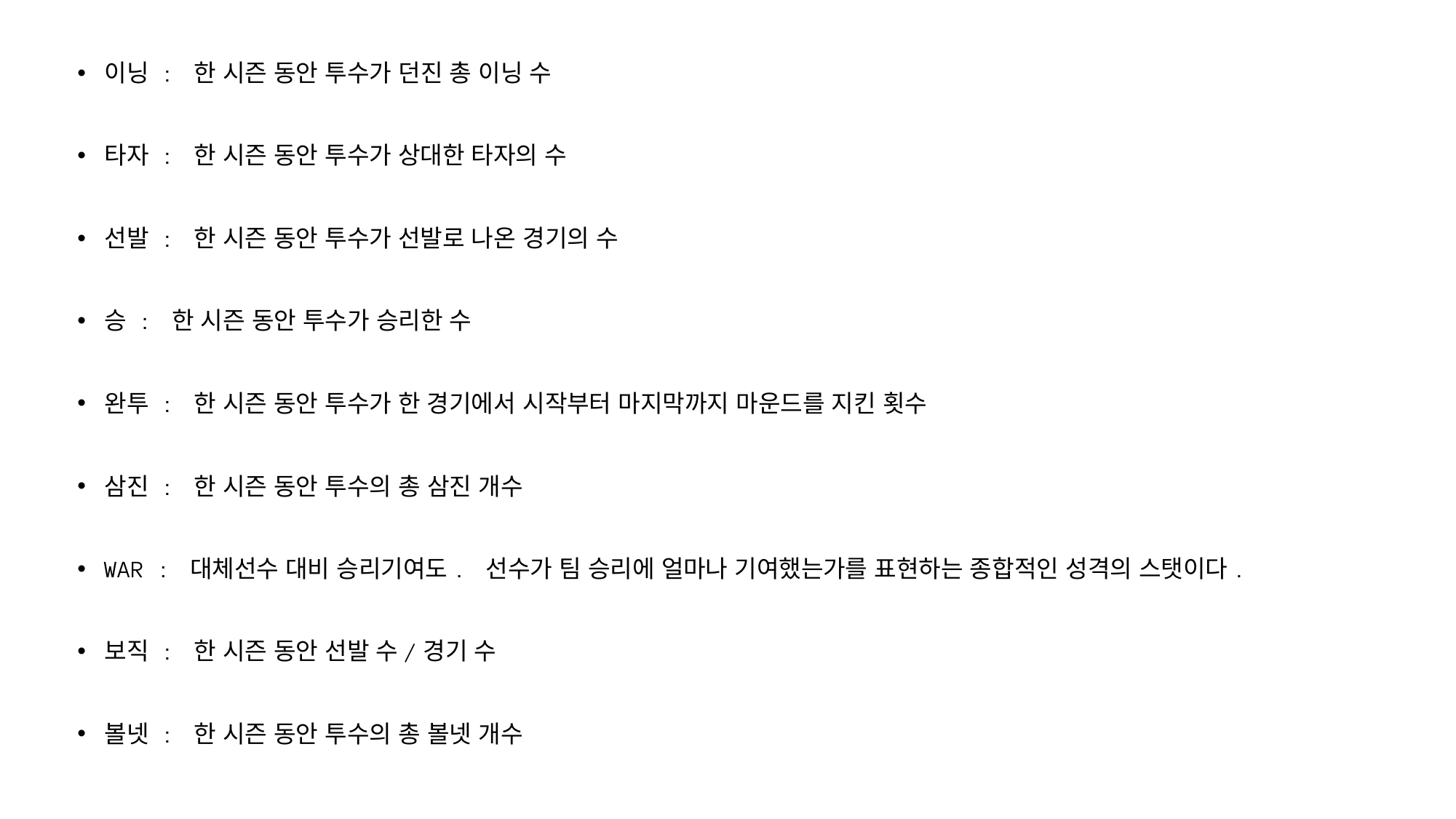

이닝 : 한 시즌 동안 투수가 던진 총 이닝 수

타자 : 한 시즌 동안 투수가 상대한 타자의 수

선발 : 한 시즌 동안 투수가 선발로 나온 경기의 수

승 : 한 시즌 동안 투수가 승리한 수

완투 : 한 시즌 동안 투수가 한 경기에서 시작부터 마지막까지 마운드를 지킨 횟수

삼진 : 한 시즌 동안 투수의 총 삼진 개수

WAR : 대체선수 대비 승리기여도. 선수가 팀 승리에 얼마나 기여했는가를 표현하는 종합적인 성격의 스탯이다.

보직 : 한 시즌 동안 선발 수/경기 수

볼넷 : 한 시즌 동안 투수의 총 볼넷 개수